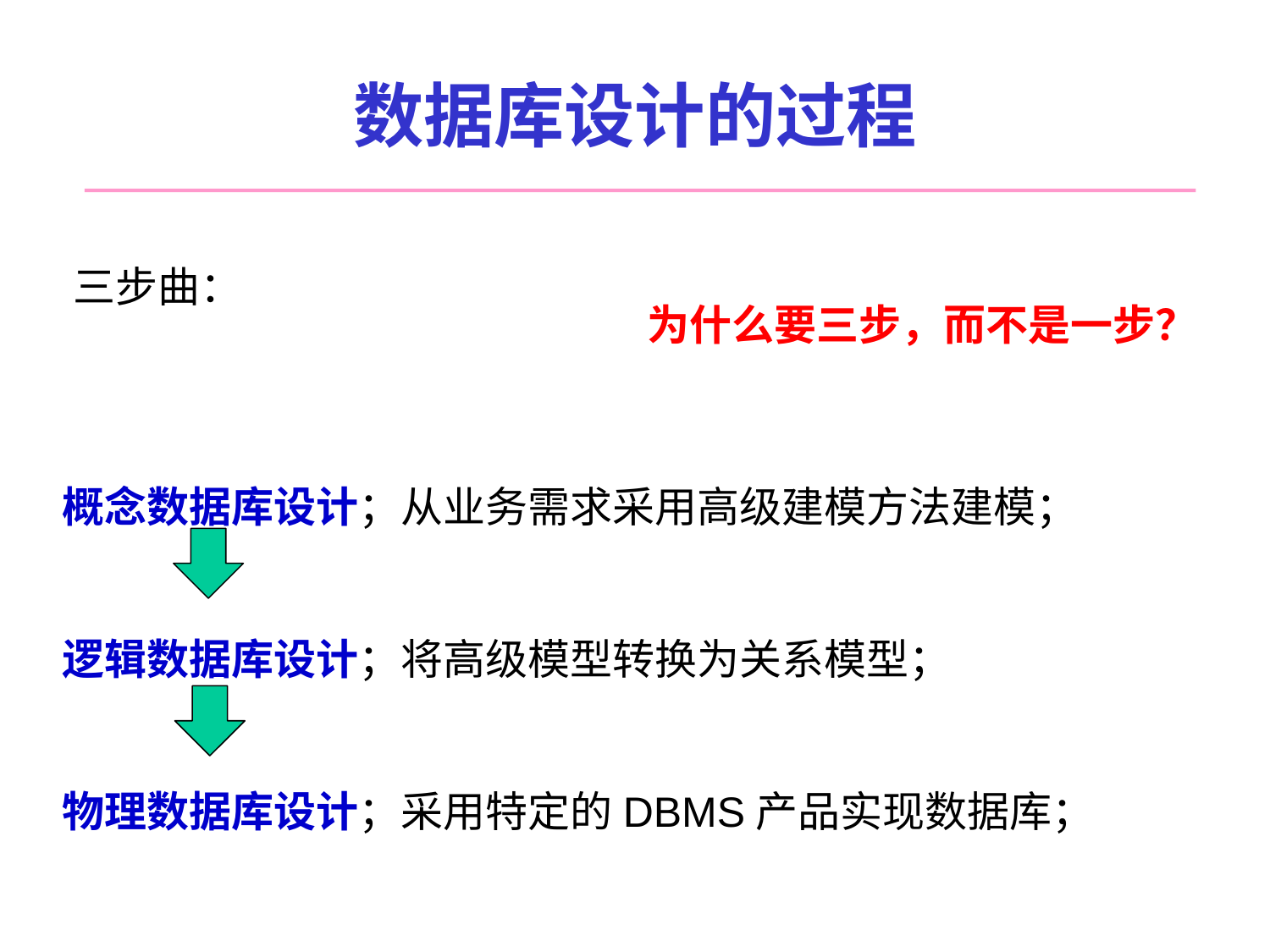

# 数据库设计的过程
三步曲：
为什么要三步，而不是一步？
概念数据库设计；从业务需求采用高级建模方法建模；
逻辑数据库设计；将高级模型转换为关系模型；
物理数据库设计；采用特定的DBMS产品实现数据库；